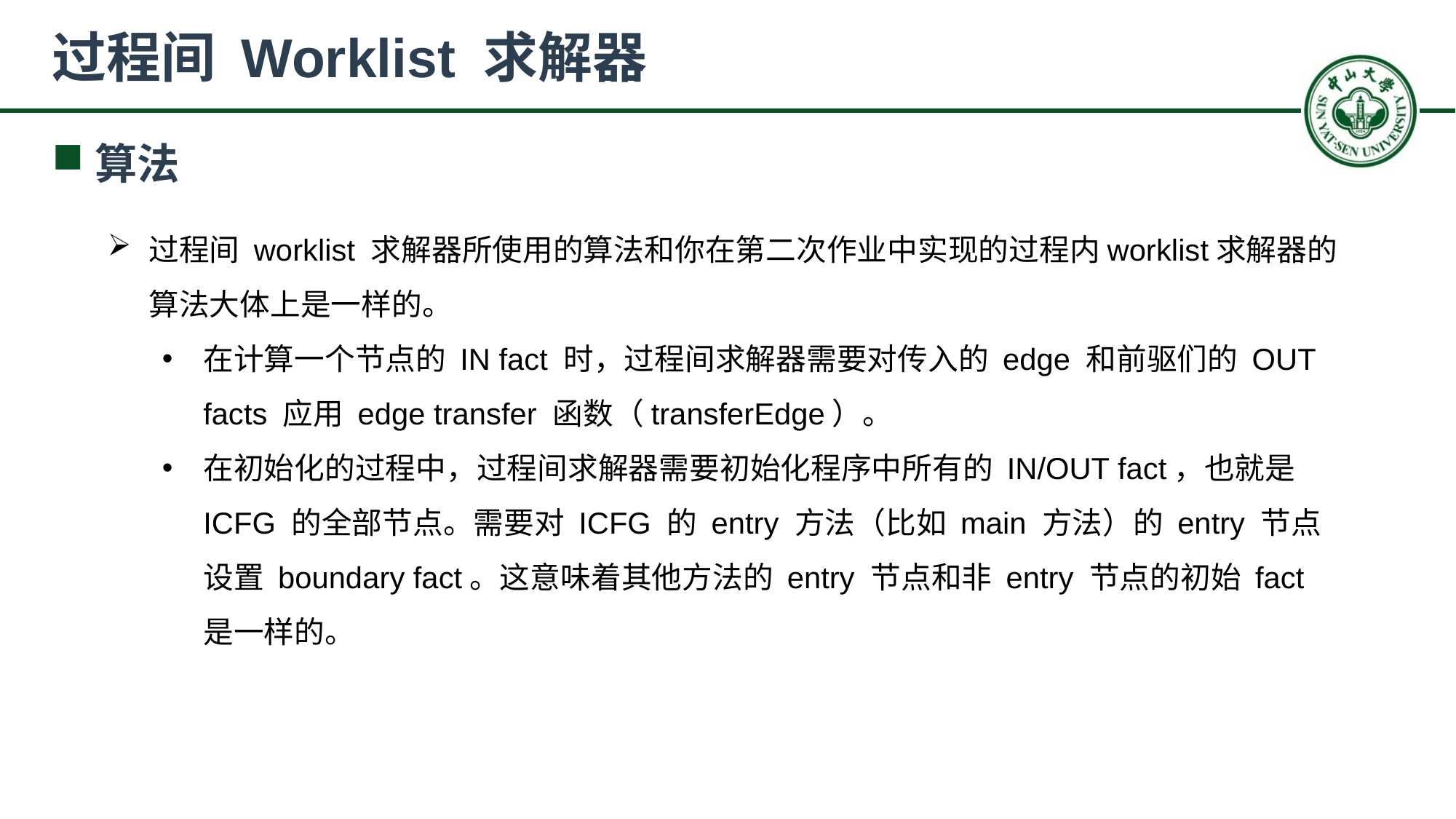

# 过程间 Worklist 求解器
算法
过程间 worklist 求解器所使用的算法和你在第二次作业中实现的过程内worklist求解器的算法大体上是一样的。
在计算一个节点的 IN fact 时，过程间求解器需要对传入的 edge 和前驱们的 OUT facts 应用 edge transfer 函数（transferEdge）。
在初始化的过程中，过程间求解器需要初始化程序中所有的 IN/OUT fact，也就是 ICFG 的全部节点。需要对 ICFG 的 entry 方法（比如 main 方法）的 entry 节点设置 boundary fact。这意味着其他方法的 entry 节点和非 entry 节点的初始 fact 是一样的。